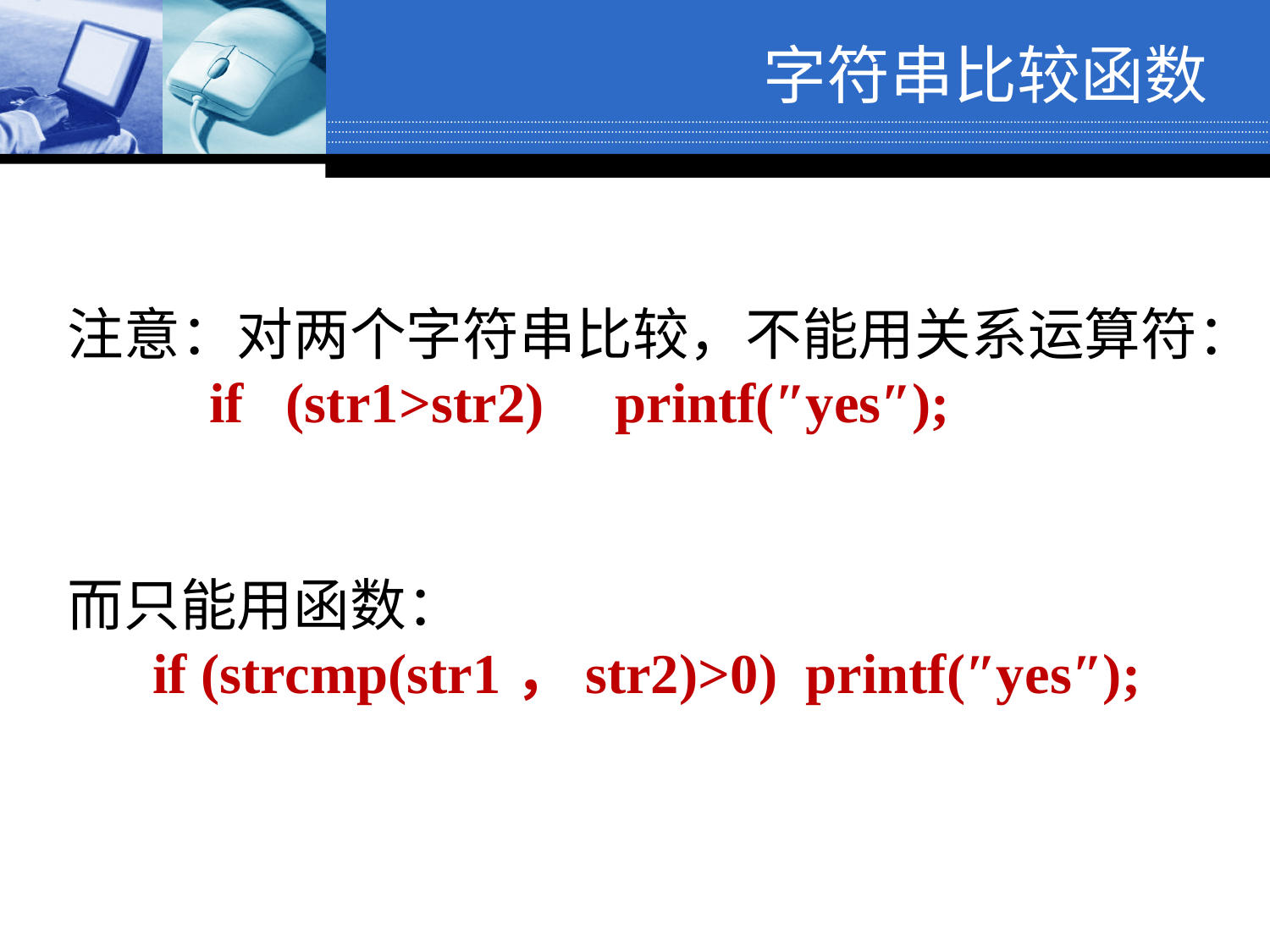

字符串比较函数

注意：对两个字符串比较，不能用关系运算符：
          if   (str1>str2)     printf(″yes″);

而只能用函数：
      if (strcmp(str1，str2)>0)  printf(″yes″);